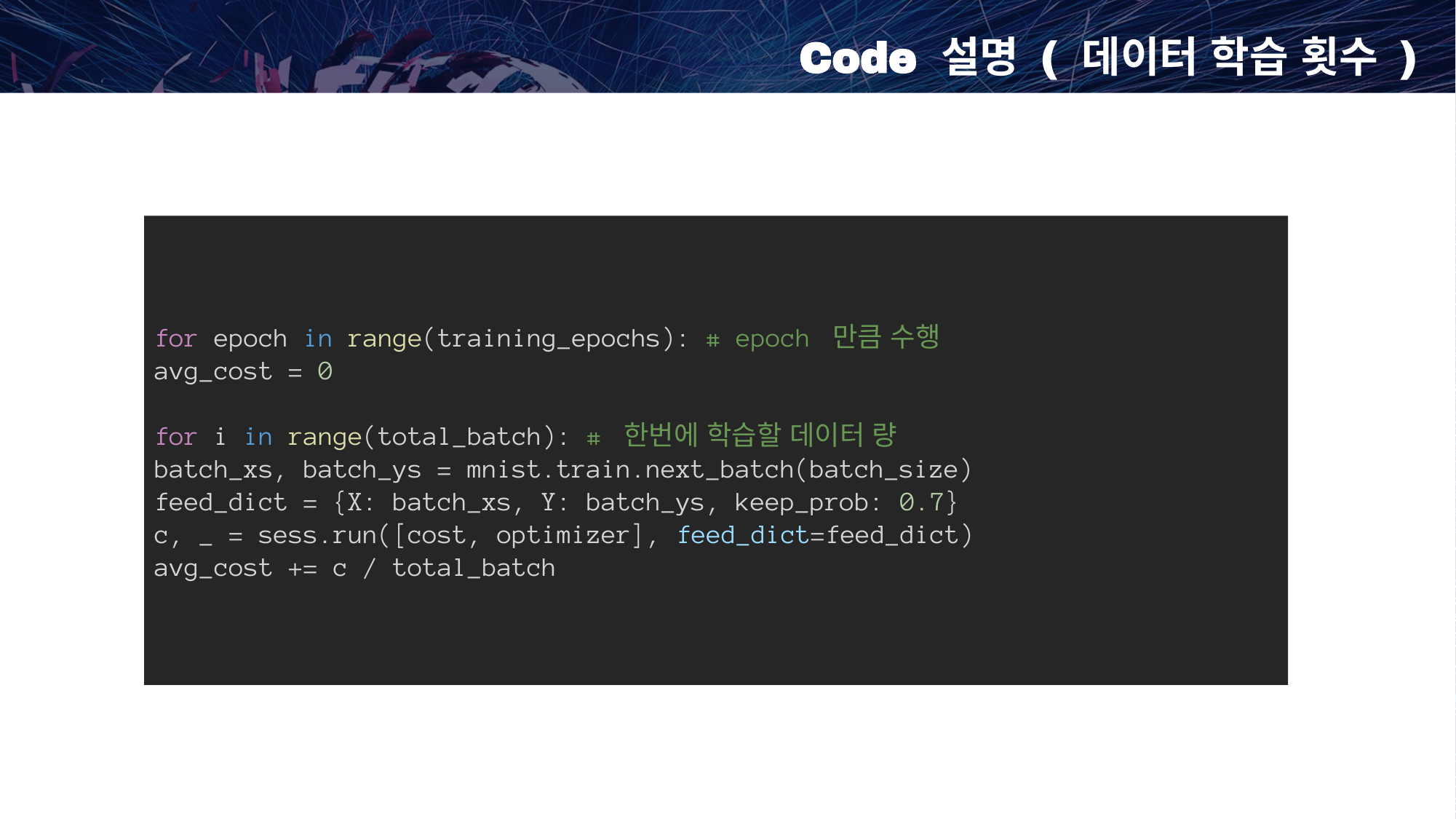

# Code 설명 ( 데이터 학습 횟수 )

for epoch in range(training_epochs): # epoch 만큼 수행
avg_cost = 0
for i in range(total_batch): # 한번에 학습할 데이터 량
batch_xs, batch_ys = mnist.train.next_batch(batch_size)
feed_dict = {X: batch_xs, Y: batch_ys, keep_prob: 0.7}
c, _ = sess.run([cost, optimizer], feed_dict=feed_dict)
avg_cost += c / total_batch